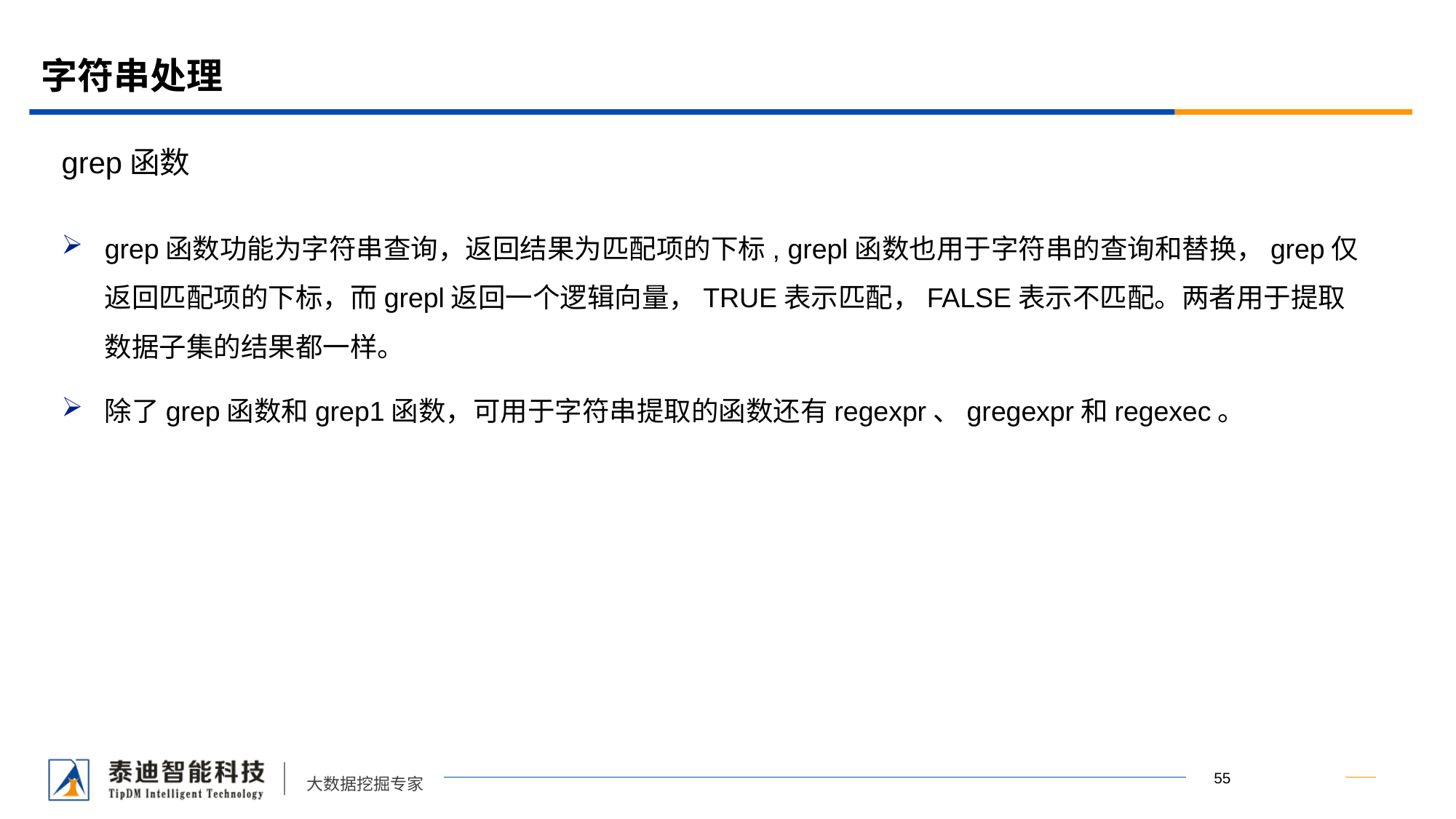

# 字符串处理
grep函数
grep函数功能为字符串查询，返回结果为匹配项的下标, grepl函数也用于字符串的查询和替换，grep仅返回匹配项的下标，而grepl返回一个逻辑向量，TRUE表示匹配，FALSE表示不匹配。两者用于提取数据子集的结果都一样。
除了grep函数和grep1函数，可用于字符串提取的函数还有regexpr、gregexpr和regexec。